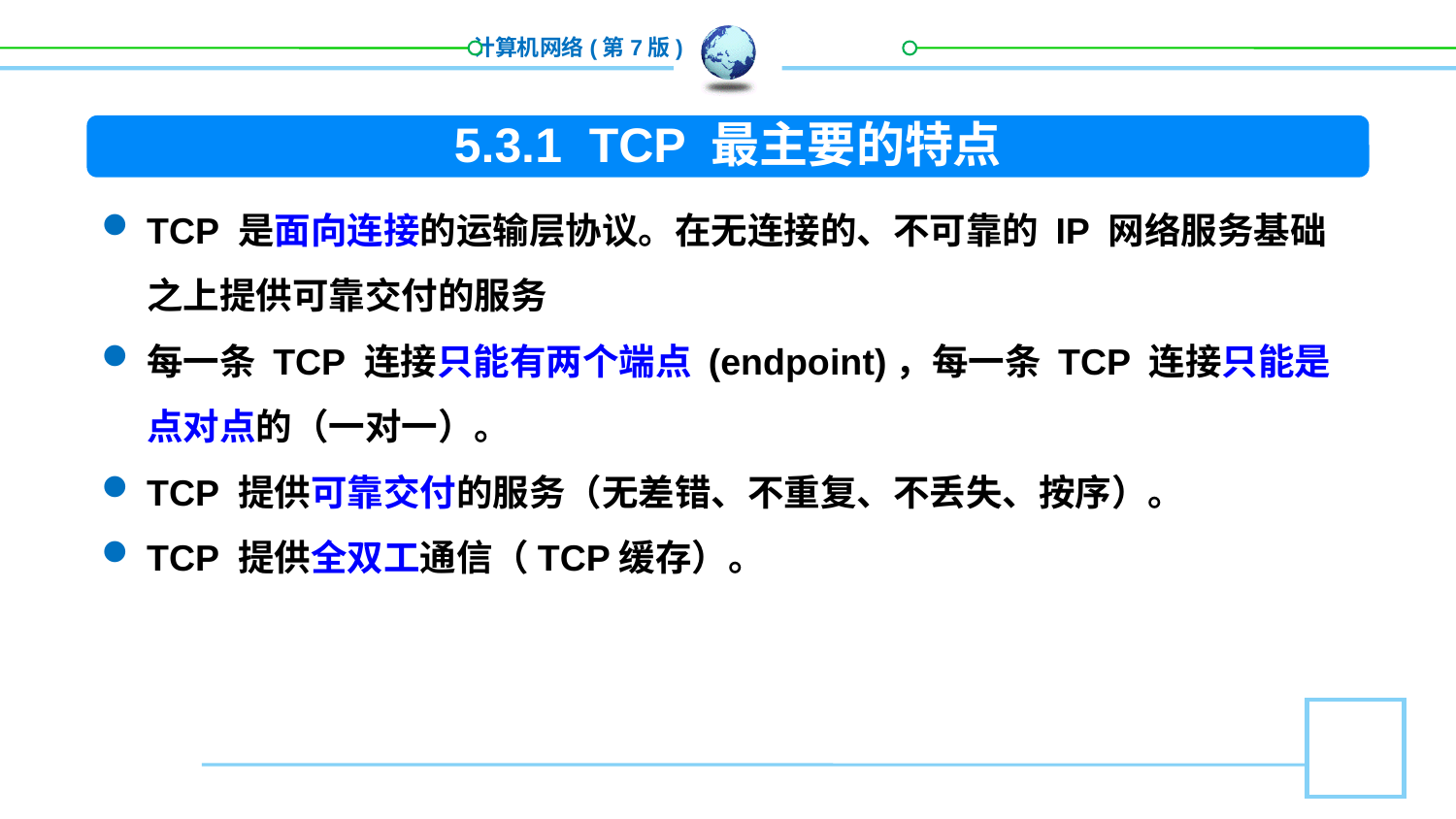

5.3.1  TCP 最主要的特点

TCP 是面向连接的运输层协议。在无连接的、不可靠的 IP 网络服务基础之上提供可靠交付的服务
每一条 TCP 连接只能有两个端点 (endpoint)，每一条 TCP 连接只能是点对点的（一对一）。
TCP 提供可靠交付的服务（无差错、不重复、不丢失、按序）。
TCP 提供全双工通信（TCP缓存）。